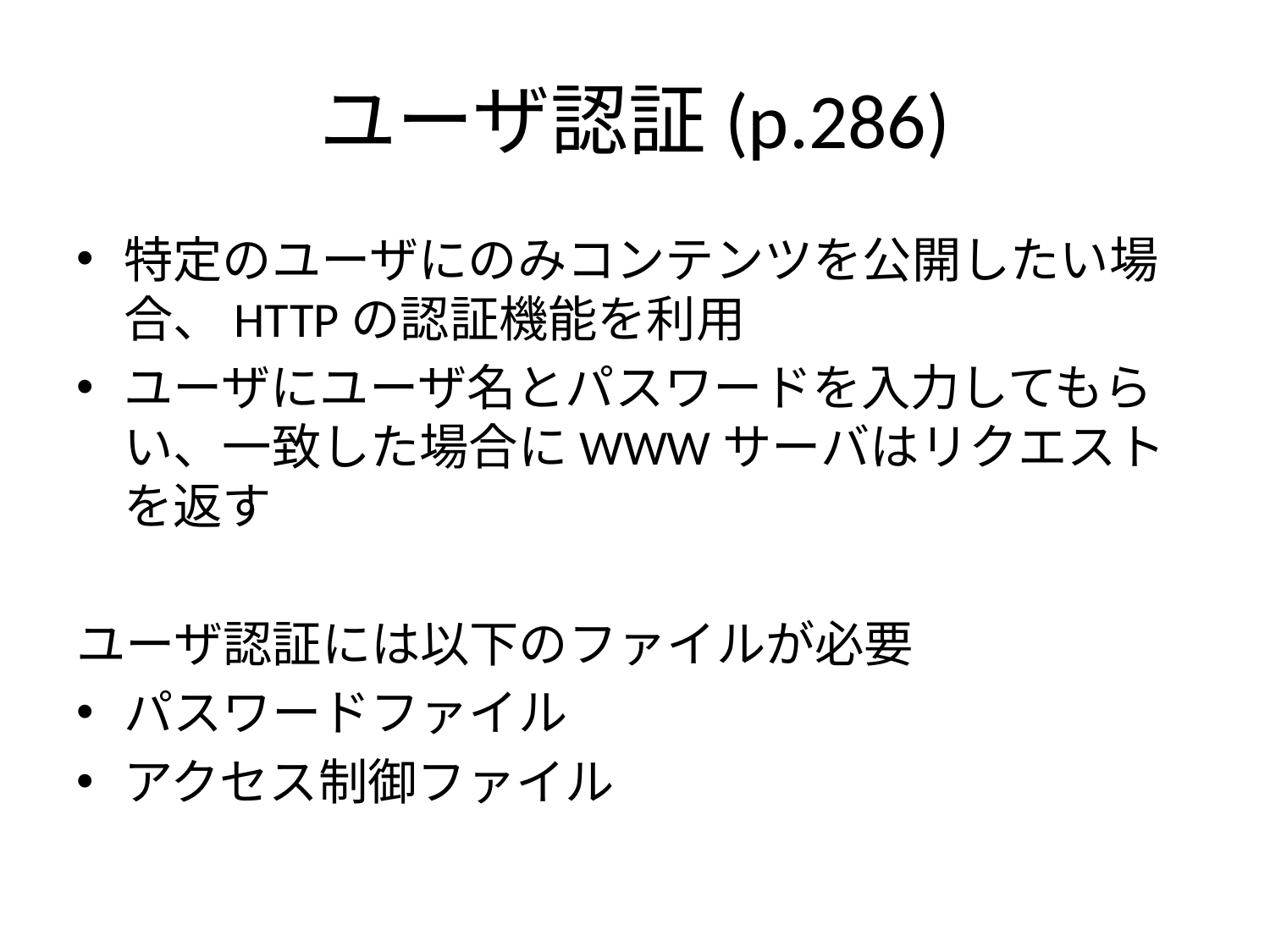

# ユーザ認証(p.286)
特定のユーザにのみコンテンツを公開したい場合、HTTPの認証機能を利用
ユーザにユーザ名とパスワードを入力してもらい、一致した場合にWWWサーバはリクエストを返す

ユーザ認証には以下のファイルが必要
パスワードファイル
アクセス制御ファイル